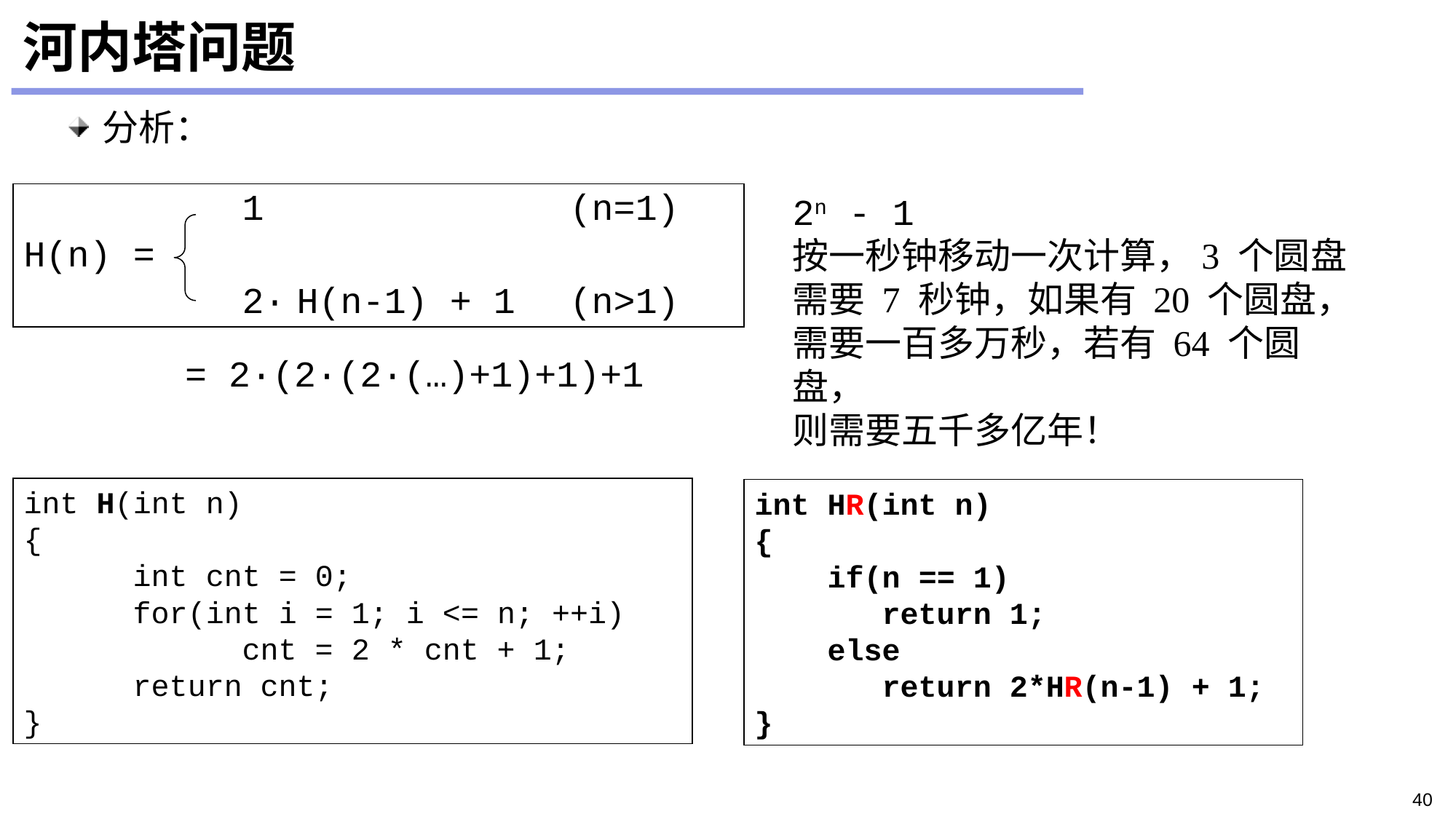

# 河内塔问题
分析：

		1			(n=1)
H(n) =
		2· H(n-1) + 1	(n>1)
2n - 1
按一秒钟移动一次计算，3 个圆盘
需要 7 秒钟，如果有 20 个圆盘，
需要一百多万秒，若有 64 个圆盘，
则需要五千多亿年！

= 2·(2·(2·(…)+1)+1)+1
int H(int n)
{
	int cnt = 0;
	for(int i = 1; i <= n; ++i)
		cnt = 2 * cnt + 1;
	return cnt;
}
int HR(int n)
{
    if(n == 1)
	 return 1;
    else
	 return 2*HR(n-1) + 1;
}
40